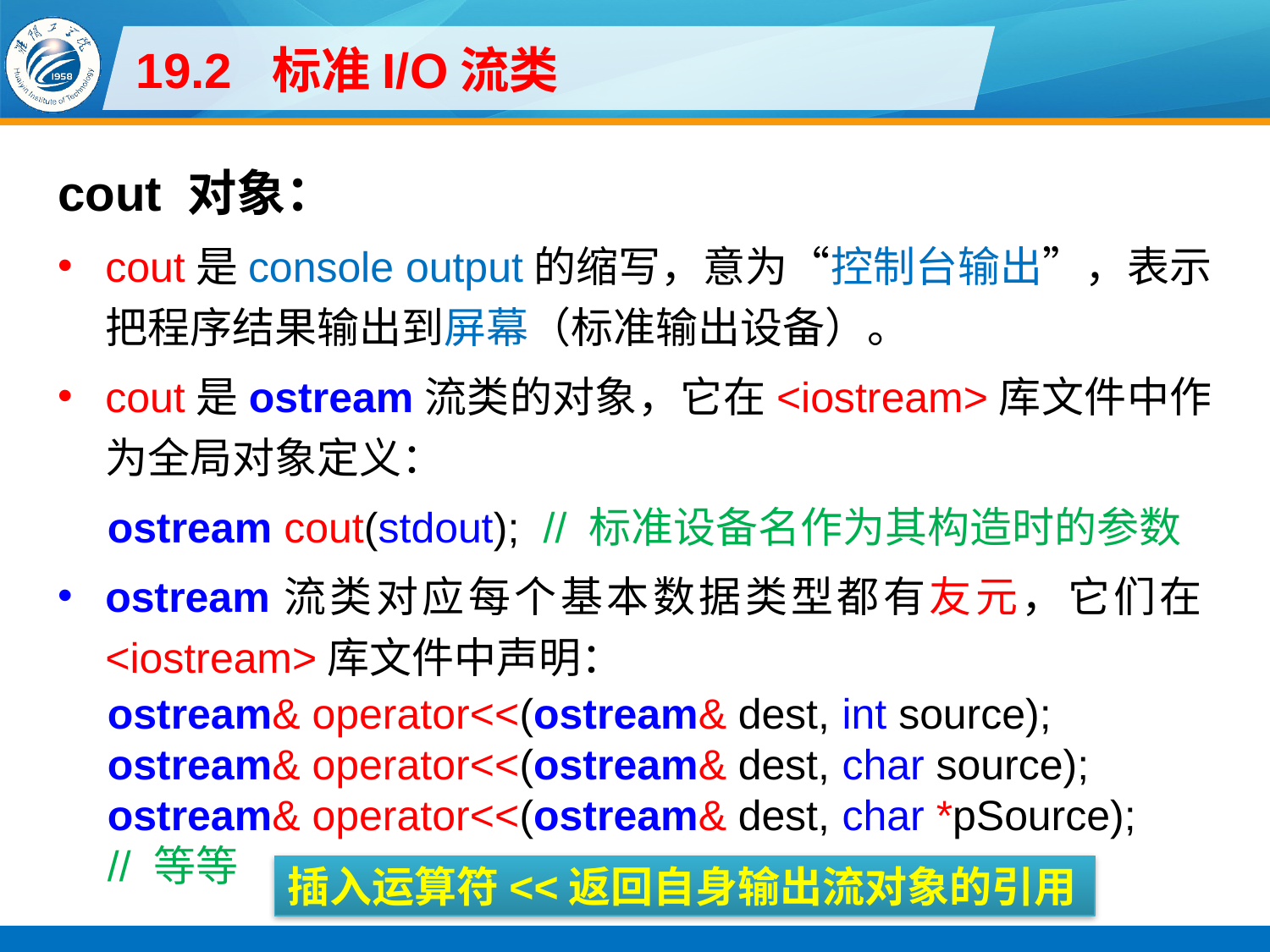

# 19.2  标准I/O流类
cout 对象：
cout是console output的缩写，意为“控制台输出”，表示把程序结果输出到屏幕（标准输出设备）。
cout是ostream流类的对象，它在<iostream>库文件中作为全局对象定义：
ostream cout(stdout);  // 标准设备名作为其构造时的参数
ostream流类对应每个基本数据类型都有友元，它们在<iostream>库文件中声明：
ostream& operator<<(ostream& dest, int source);
ostream& operator<<(ostream& dest, char source);
ostream& operator<<(ostream& dest, char *pSource);
// 等等
插入运算符<<返回自身输出流对象的引用